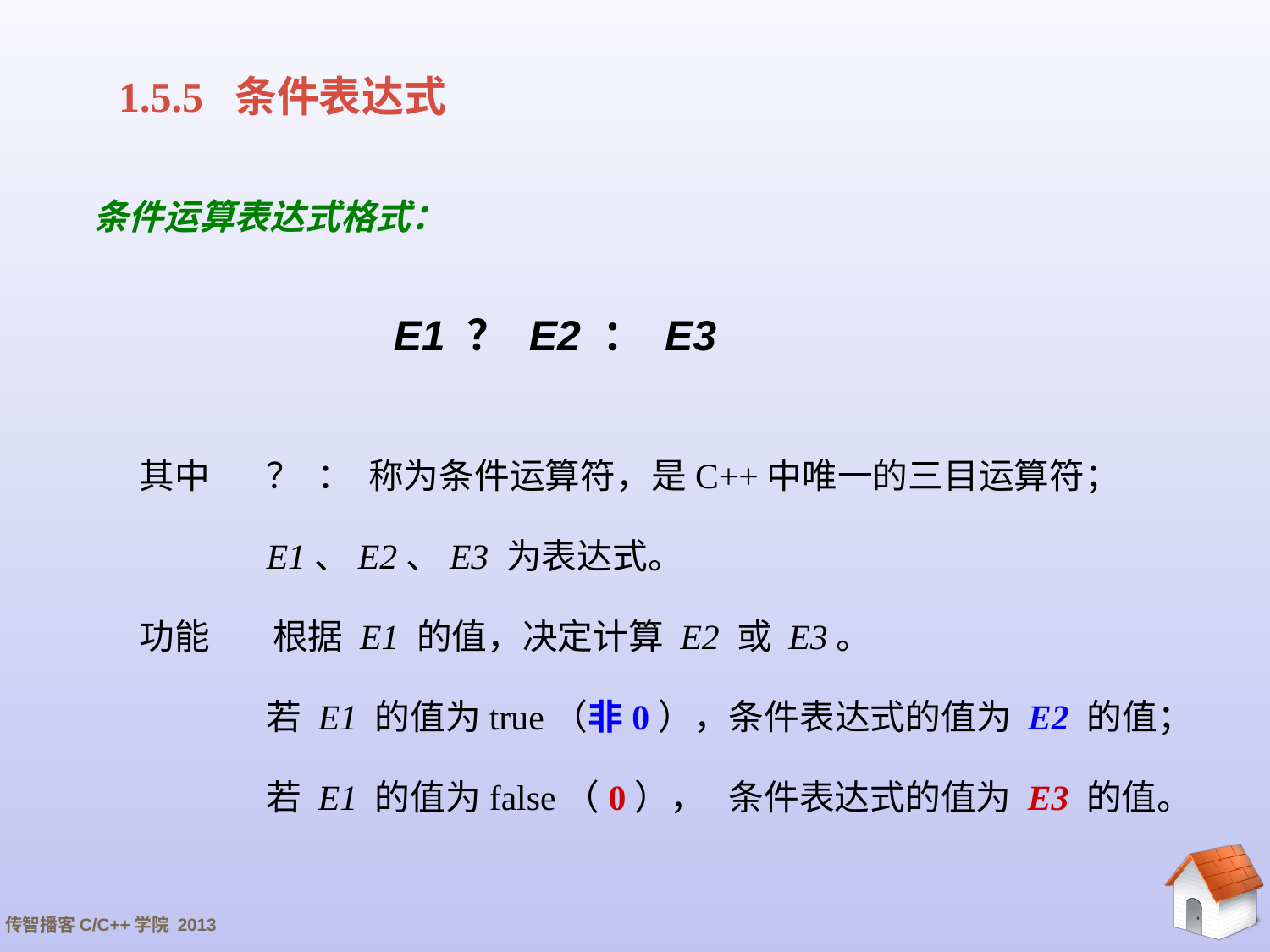

# 1.5.5  条件表达式
条件运算表达式格式：
		E1 ？ E2 ： E3

其中	？  ：  称为条件运算符，是C++中唯一的三目运算符；
	E1、E2、E3 为表达式。
功能        根据 E1 的值，决定计算 E2 或 E3。
	若 E1 的值为true（非0），条件表达式的值为 E2 的值；
	若 E1 的值为false（0），   条件表达式的值为 E3 的值。